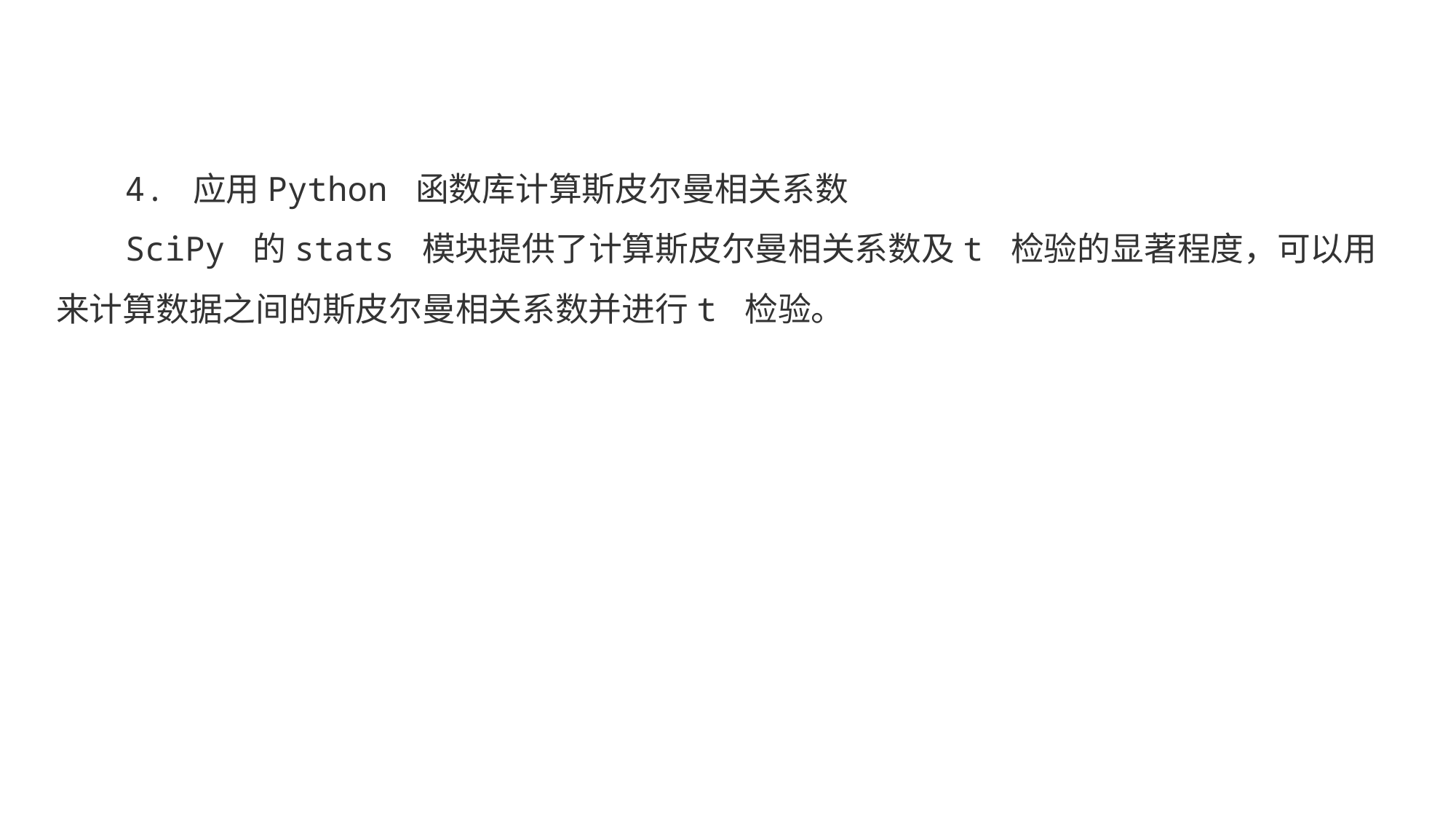

4. 应用Python 函数库计算斯皮尔曼相关系数
SciPy 的stats 模块提供了计算斯皮尔曼相关系数及t 检验的显著程度，可以用来计算数据之间的斯皮尔曼相关系数并进行t 检验。